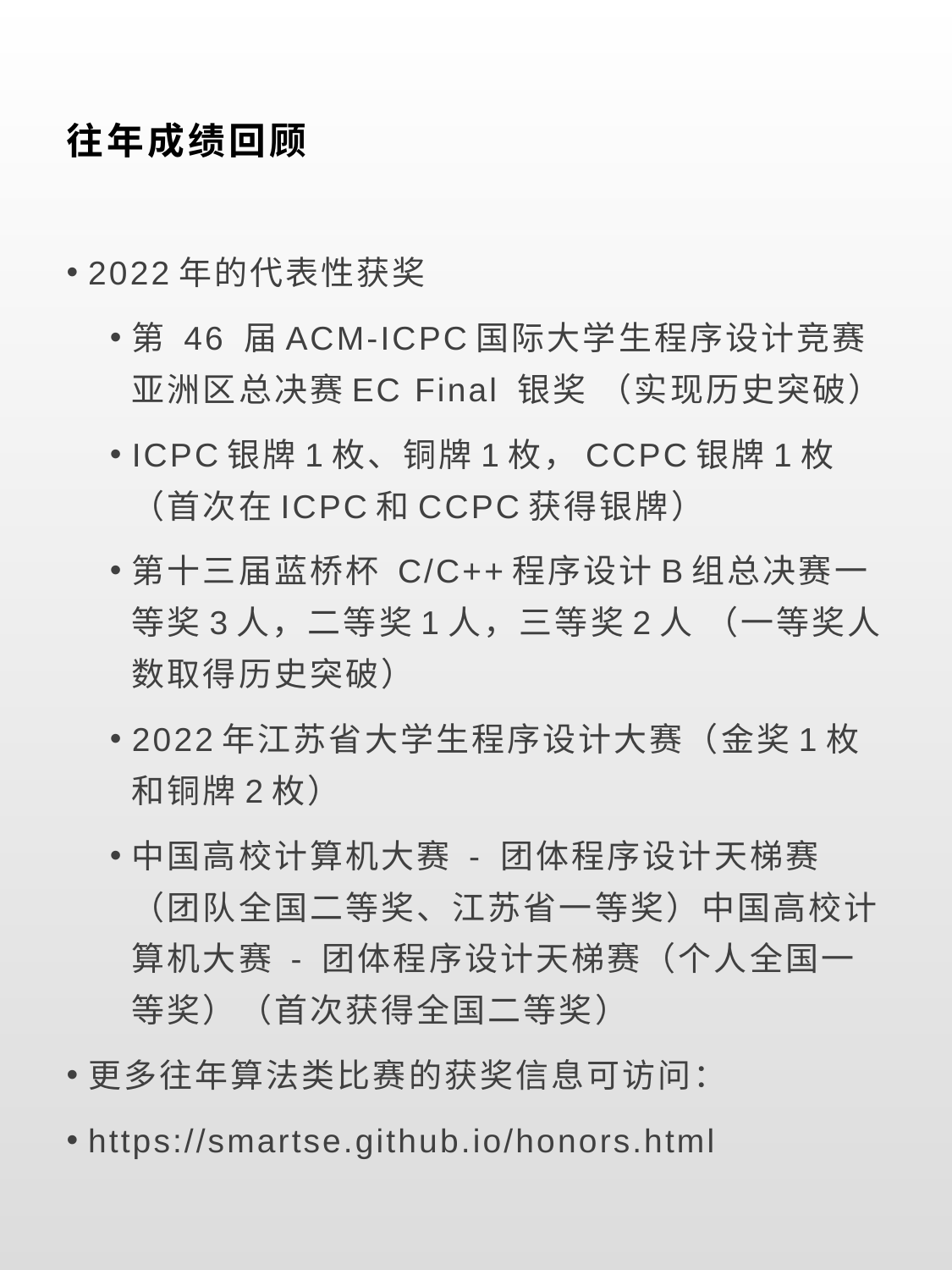

# 往年成绩回顾
2022年的代表性获奖
第 46 届ACM-ICPC国际大学生程序设计竞赛亚洲区总决赛EC Final 银奖 （实现历史突破）
ICPC银牌1枚、铜牌1枚，CCPC银牌1枚 （首次在ICPC和CCPC获得银牌）
第十三届蓝桥杯 C/C++程序设计B组总决赛一等奖3人，二等奖1人，三等奖2人 （一等奖人数取得历史突破）
2022年江苏省大学生程序设计大赛（金奖1枚和铜牌2枚）
中国高校计算机大赛 - 团体程序设计天梯赛（团队全国二等奖、江苏省一等奖）中国高校计算机大赛 - 团体程序设计天梯赛（个人全国一等奖）（首次获得全国二等奖）
更多往年算法类比赛的获奖信息可访问：
https://smartse.github.io/honors.html